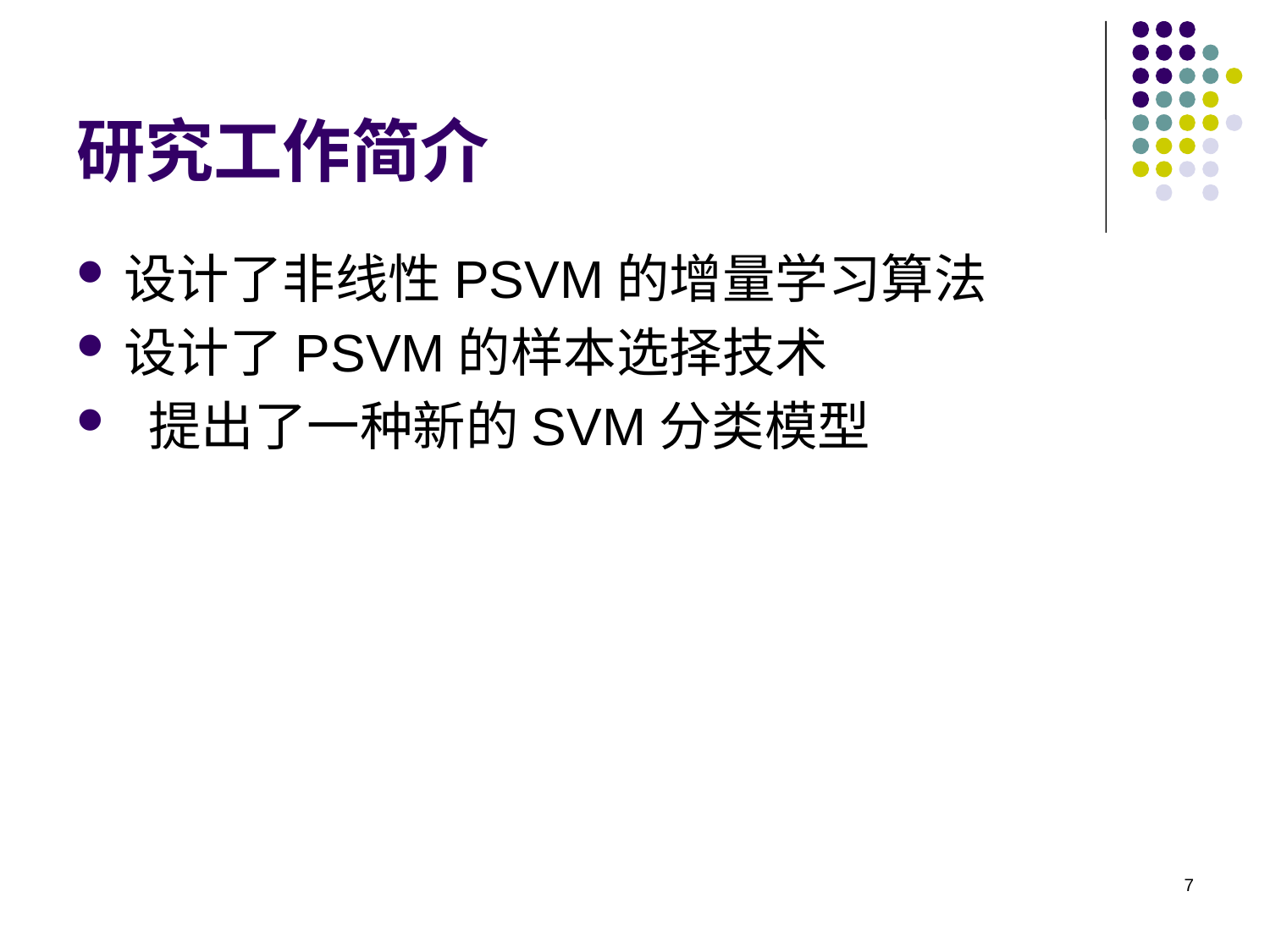

# 研究工作简介
设计了非线性PSVM的增量学习算法
设计了PSVM的样本选择技术
 提出了一种新的SVM分类模型
7